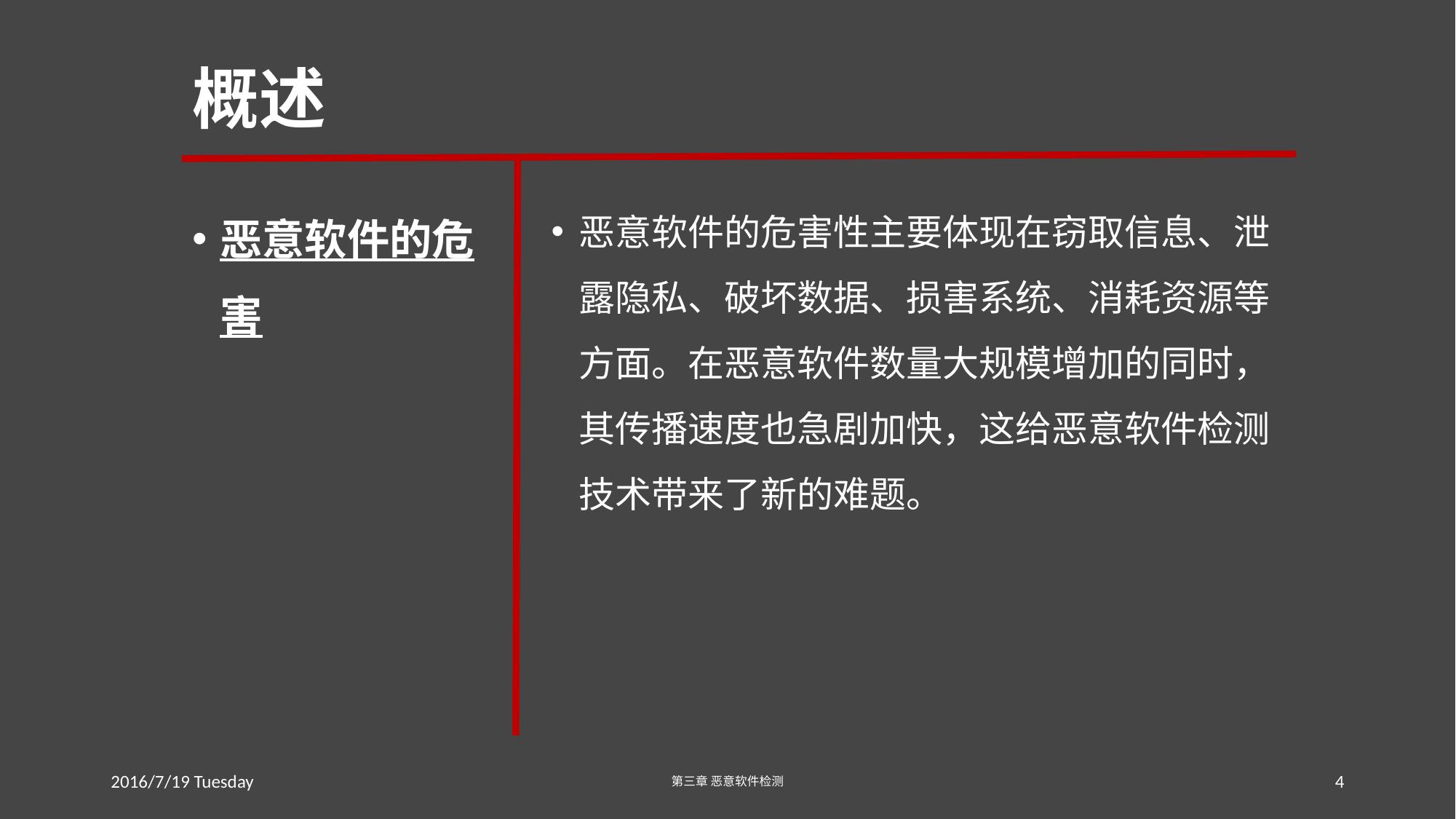

# 概述
恶意软件的危害
恶意软件的危害性主要体现在窃取信息、泄露隐私、破坏数据、损害系统、消耗资源等方面。在恶意软件数量大规模增加的同时，其传播速度也急剧加快，这给恶意软件检测技术带来了新的难题。
2016/7/19 Tuesday
第三章 恶意软件检测
4